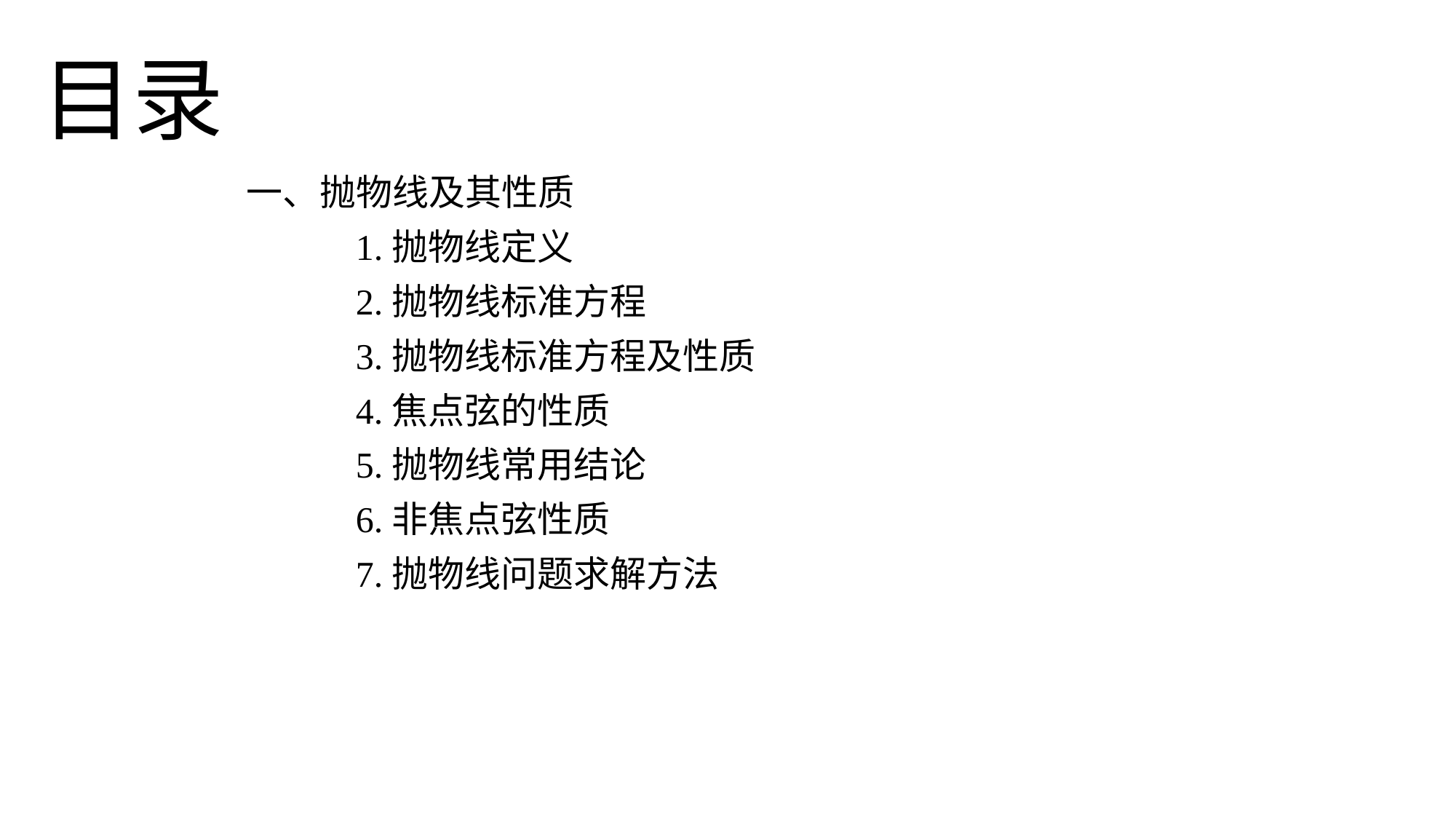

目录
一、抛物线及其性质
	1.抛物线定义
 	2.抛物线标准方程
	3.抛物线标准方程及性质
 	4.焦点弦的性质
	5.抛物线常用结论
	6.非焦点弦性质
	7.抛物线问题求解方法